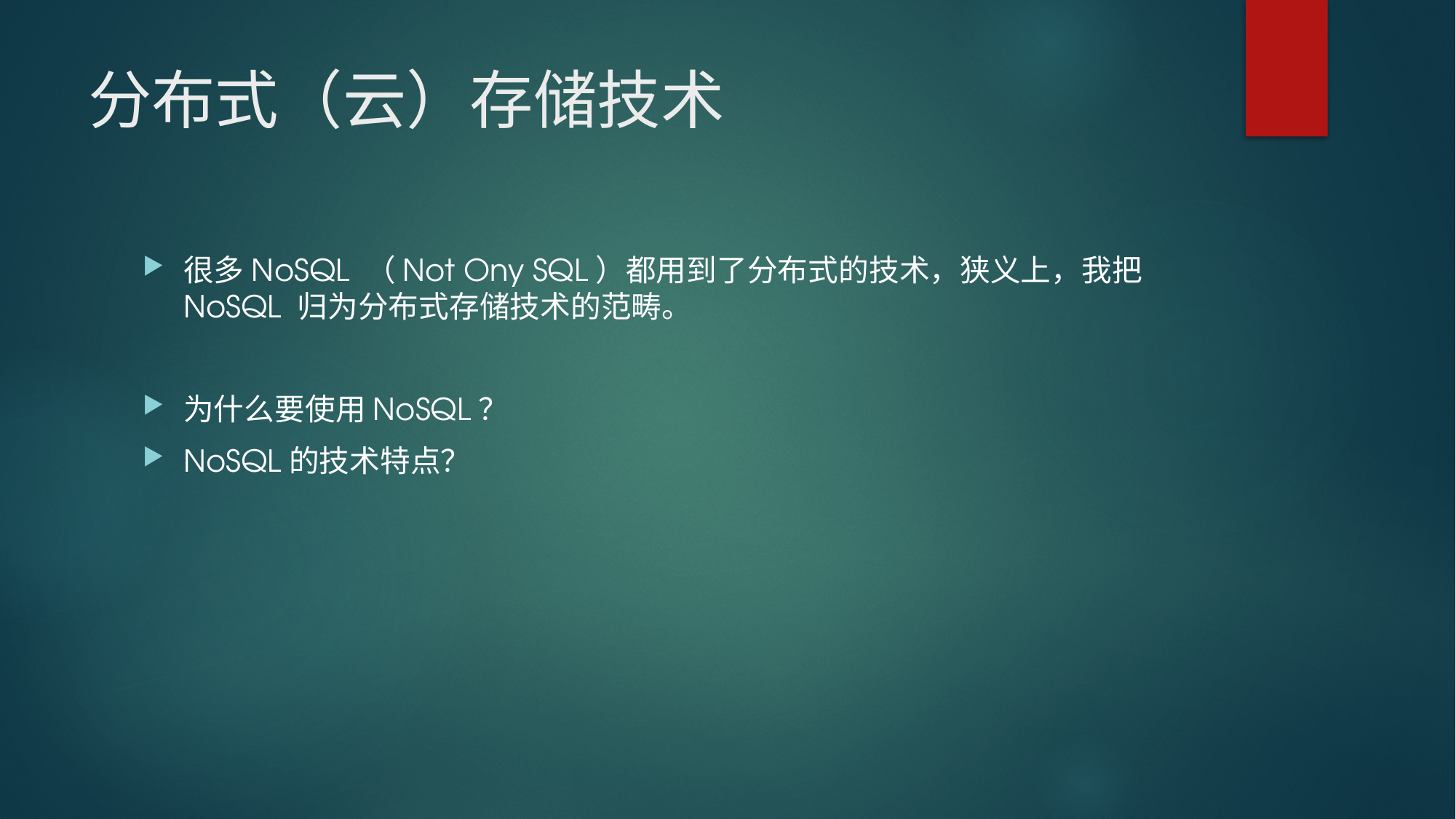

# 分布式（云）存储技术
很多NoSQL （Not Ony SQL）都用到了分布式的技术，狭义上，我把 NoSQL 归为分布式存储技术的范畴。

为什么要使用NoSQL？
NoSQL的技术特点？